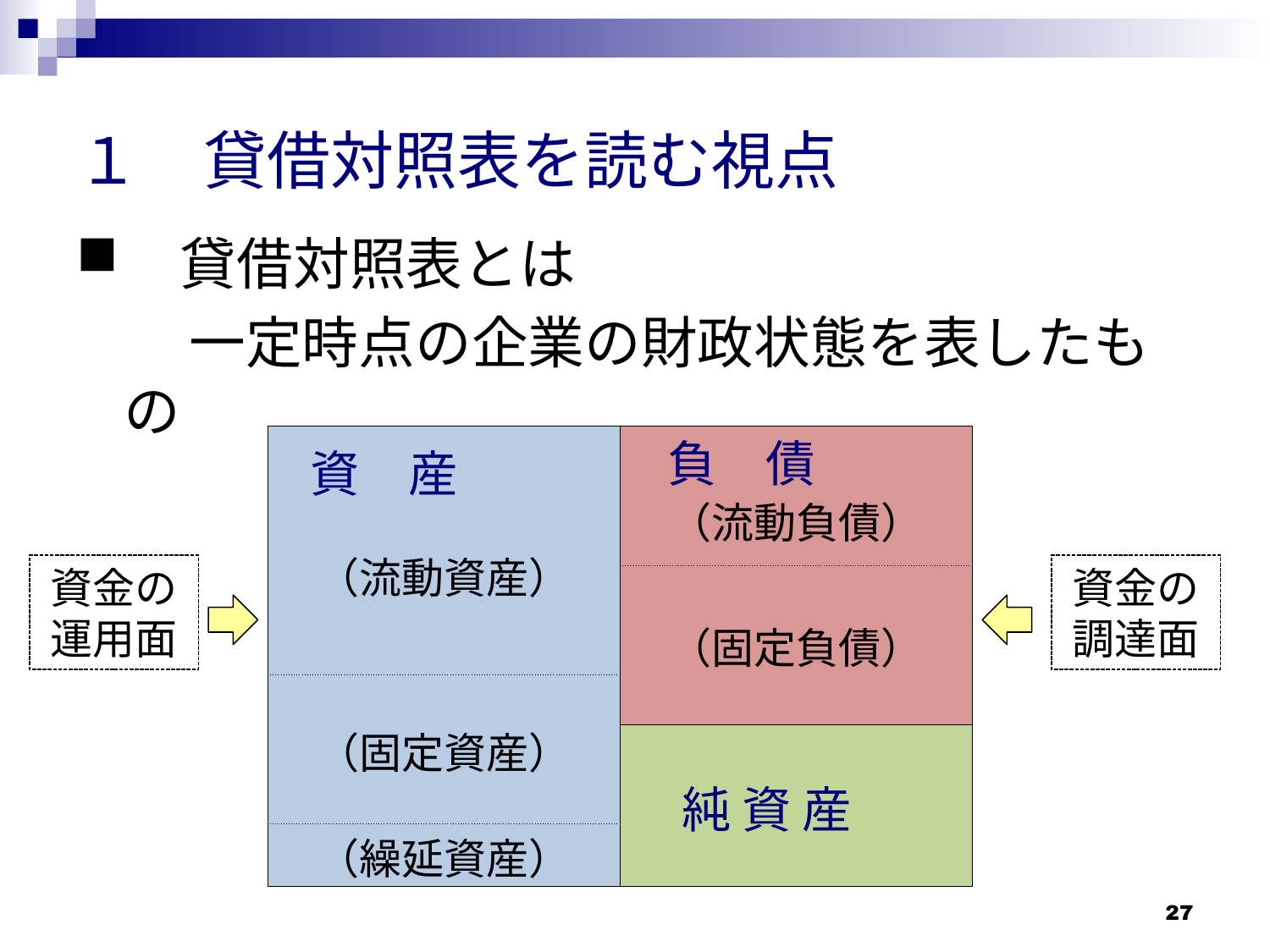

# １　貸借対照表を読む視点
　貸借対照表とは
　　一定時点の企業の財政状態を表したもの

| （流動資産） | （流動負債） |
| --- | --- |
|  | （固定負債） |
| （固定資産） |  |
|  | 純 資 産 |
| （繰延資産） |  |
負　債
資　産
資金の運用面
資金の調達面

27